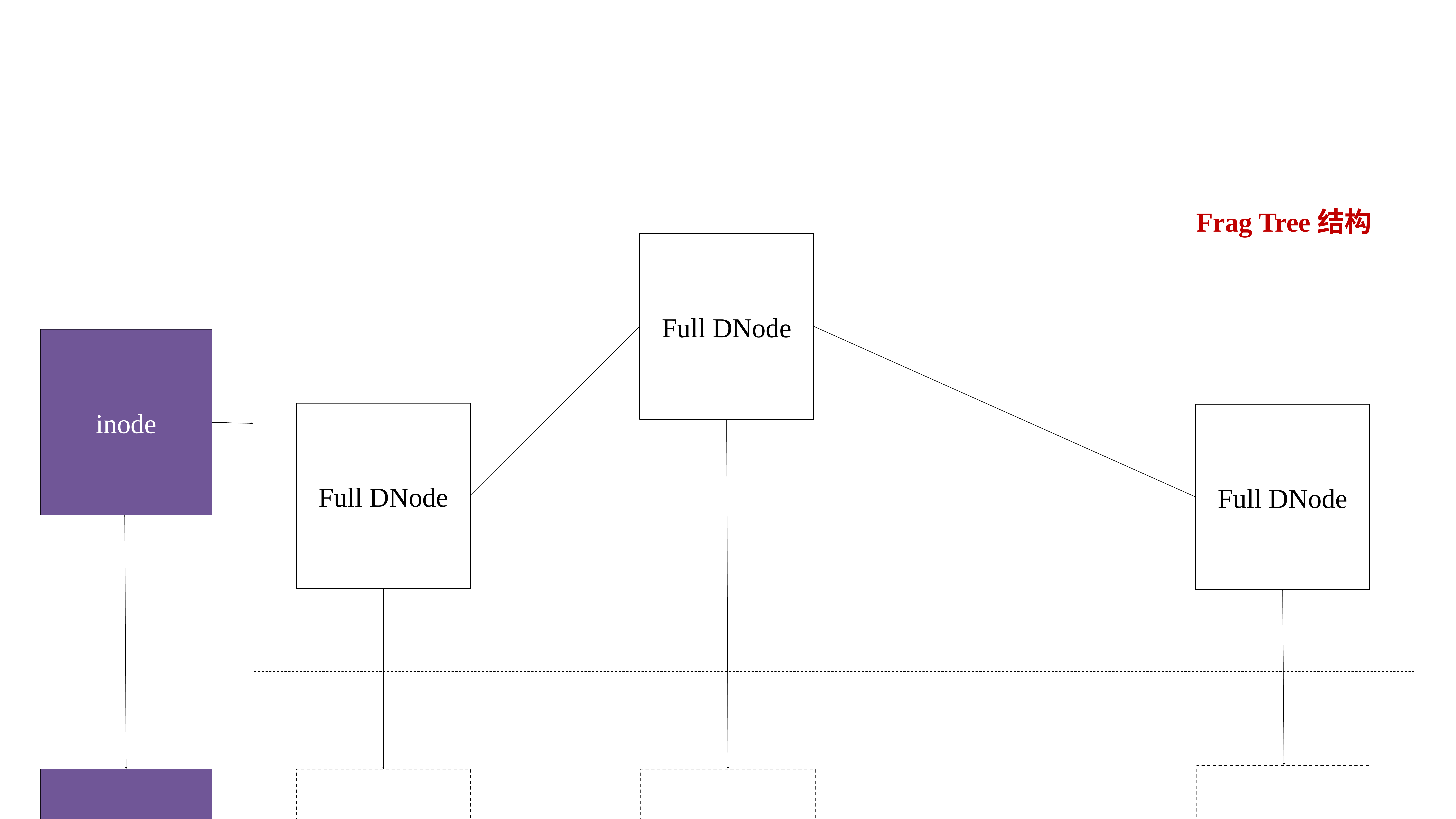

Frag Tree结构
Full DNode
inode
Full DNode
Full DNode
Raw Info
inode cache
Raw Info
Raw Info

H
Entity
H
Entity
H
Entity